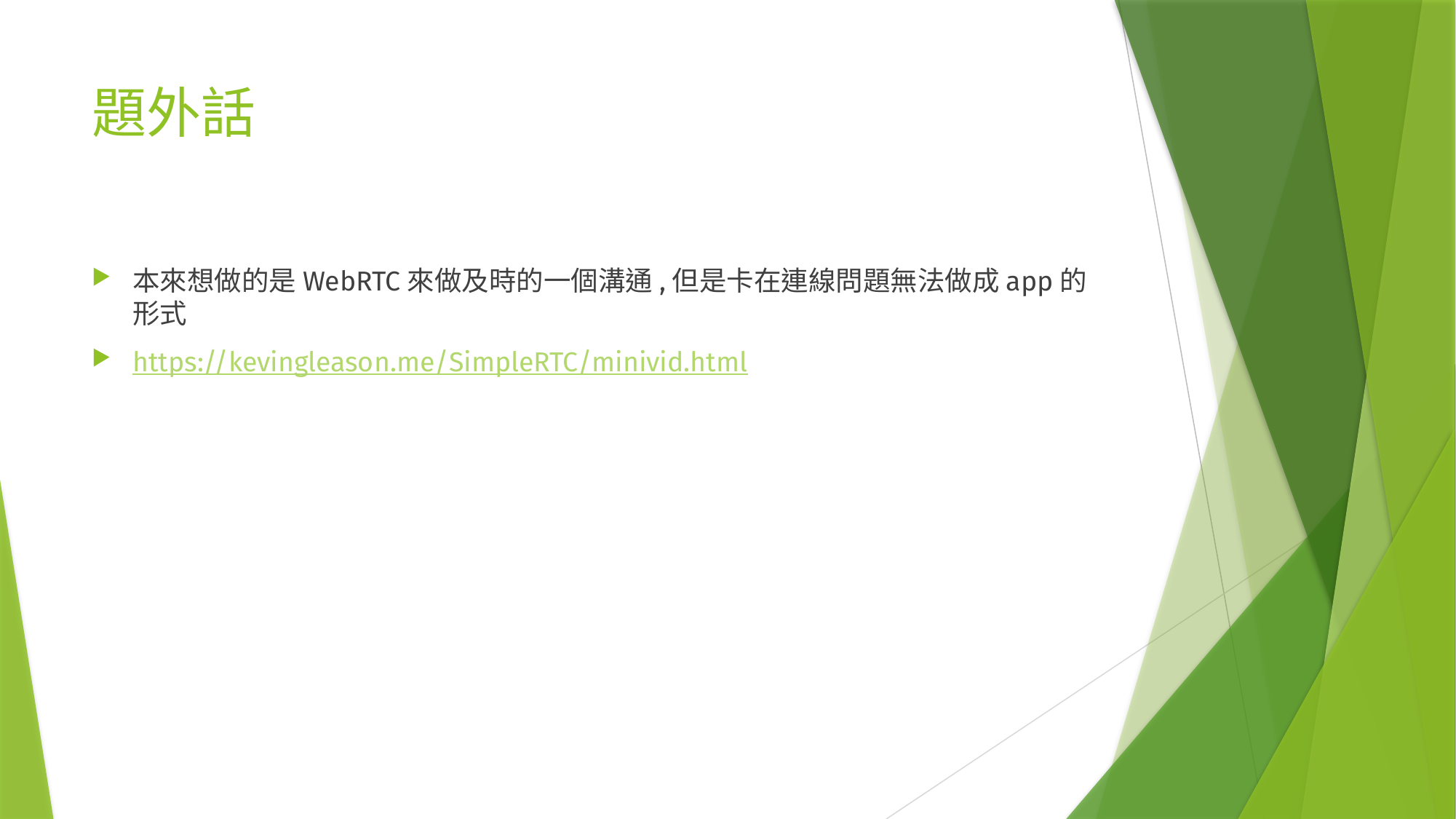

# 題外話
本來想做的是WebRTC來做及時的一個溝通,但是卡在連線問題無法做成app的形式
https://kevingleason.me/SimpleRTC/minivid.html